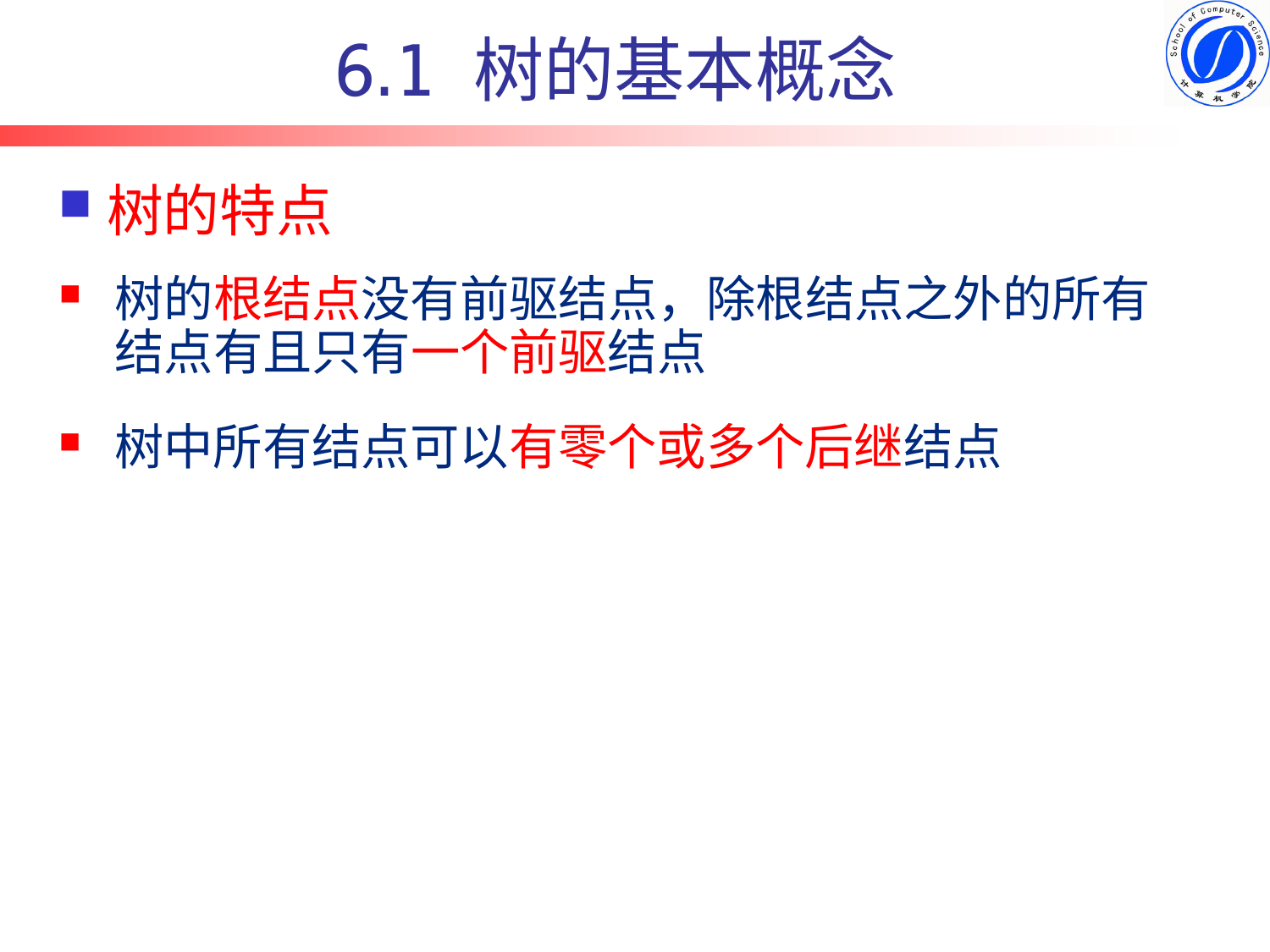

6.1 树的基本概念
# 树的特点
树的根结点没有前驱结点，除根结点之外的所有结点有且只有一个前驱结点
树中所有结点可以有零个或多个后继结点